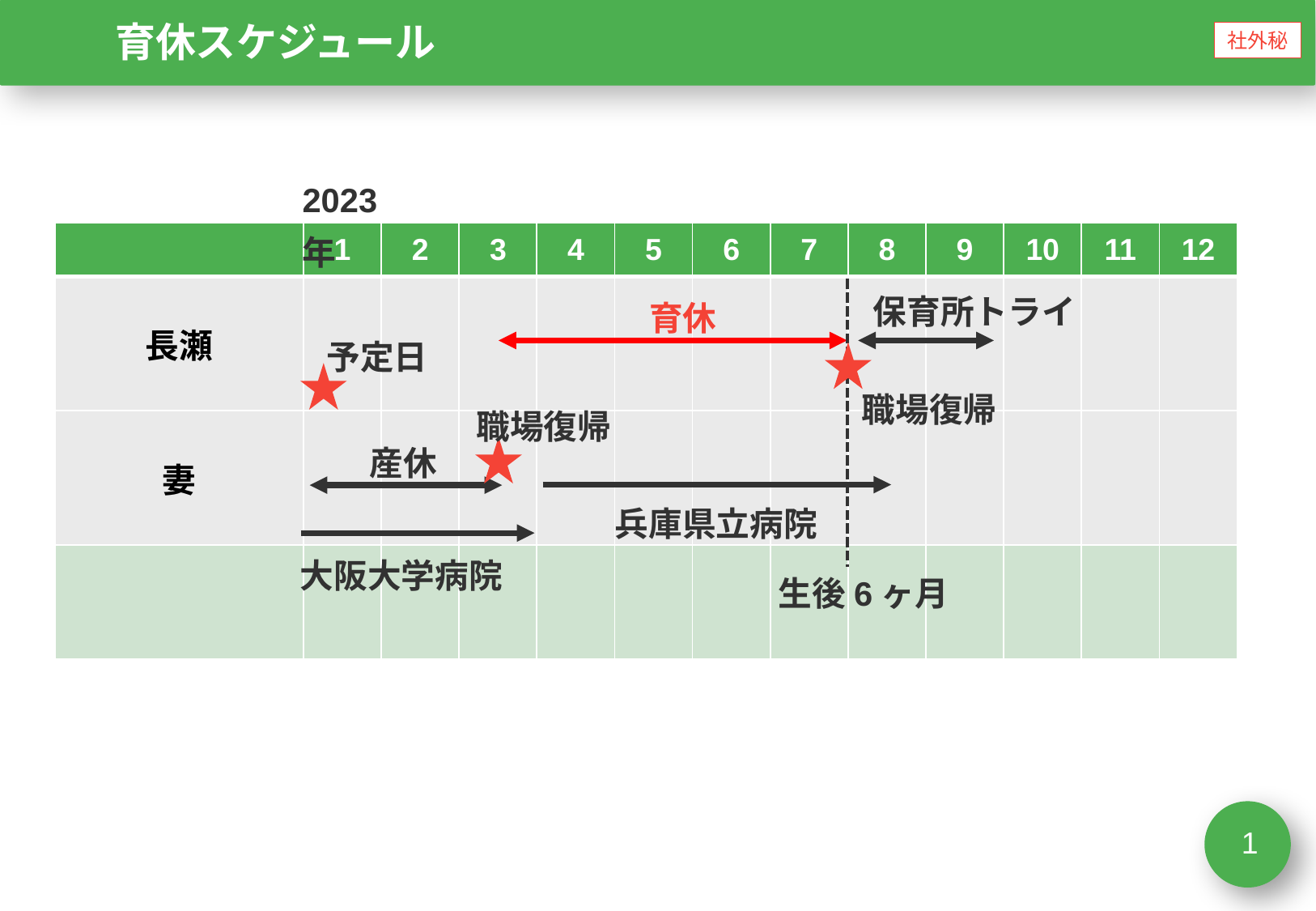

育休スケジュール
2023年
|  | 1 | 2 | 3 | 4 | 5 | 6 | 7 | 8 | 9 | 10 | 11 | 12 |
| --- | --- | --- | --- | --- | --- | --- | --- | --- | --- | --- | --- | --- |
| 長瀬 |  |  |  |  |  |  |  |  |  |  |  |  |
| 妻 |  |  |  |  |  |  |  |  |  |  |  |  |
|  |  |  |  |  |  |  |  |  |  |  |  |  |
保育所トライ
育休
予定日

職場復帰
職場復帰
産休

兵庫県立病院
大阪大学病院
生後6ヶ月
1